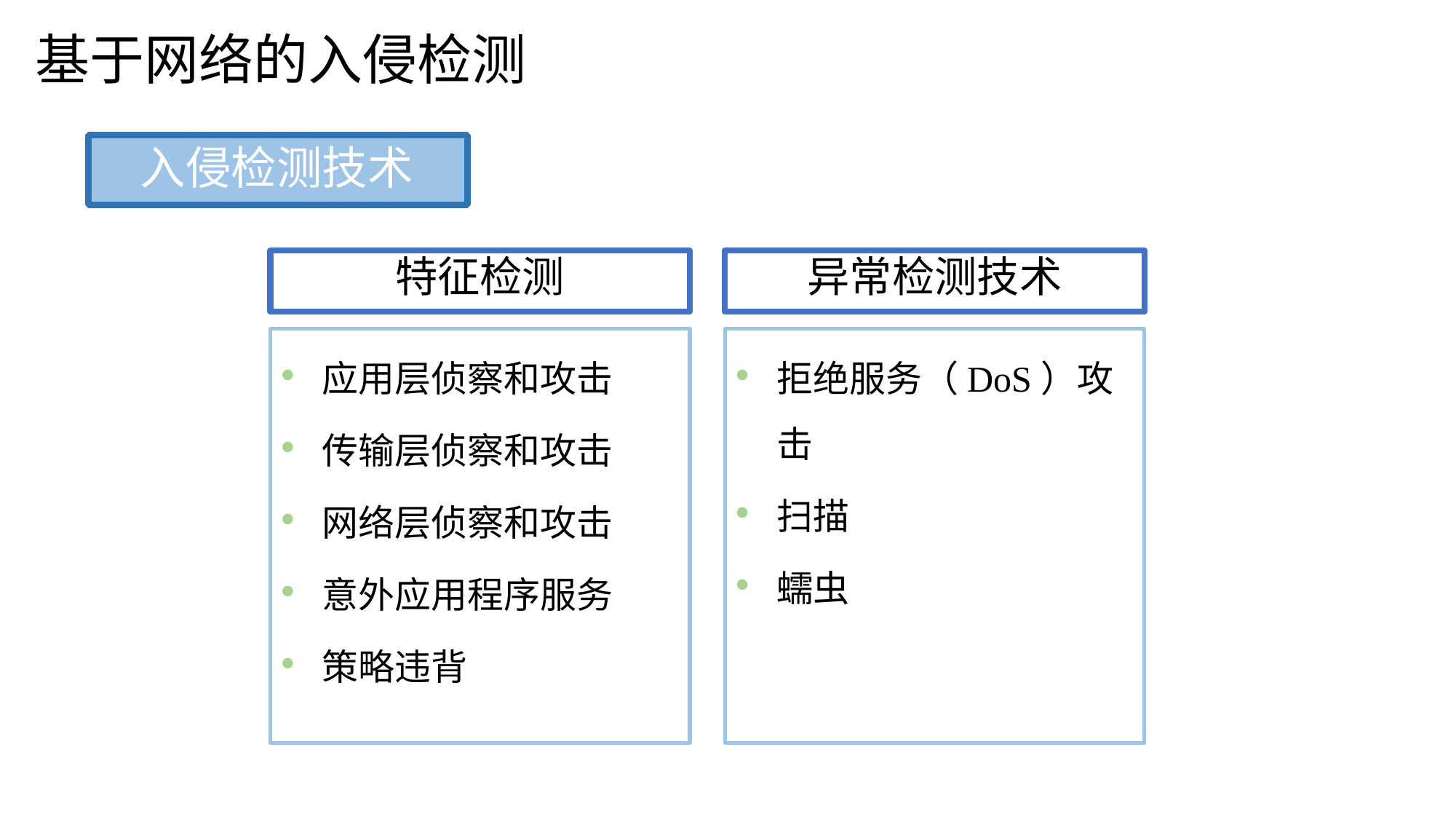

基于网络的入侵检测
入侵检测技术
特征检测
应用层侦察和攻击
传输层侦察和攻击
网络层侦察和攻击
意外应用程序服务
策略违背
异常检测技术
拒绝服务（DoS）攻击
扫描
蠕虫